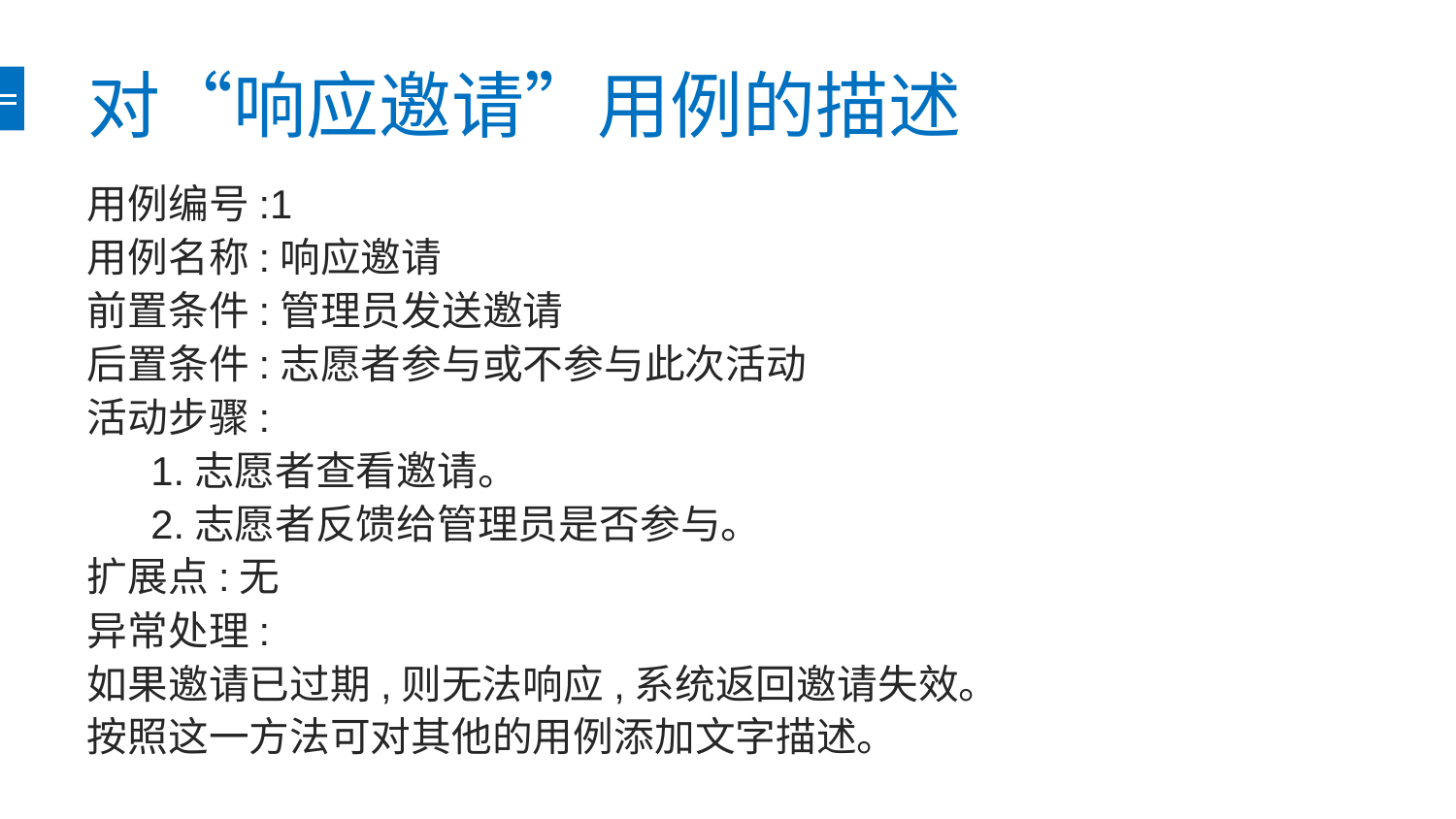

# 对“响应邀请”用例的描述
用例编号:1
用例名称:响应邀请
前置条件:管理员发送邀请
后置条件:志愿者参与或不参与此次活动
活动步骤:
1.志愿者查看邀请。
2.志愿者反馈给管理员是否参与。
扩展点:无
异常处理:
如果邀请已过期,则无法响应,系统返回邀请失效。
按照这一方法可对其他的用例添加文字描述。